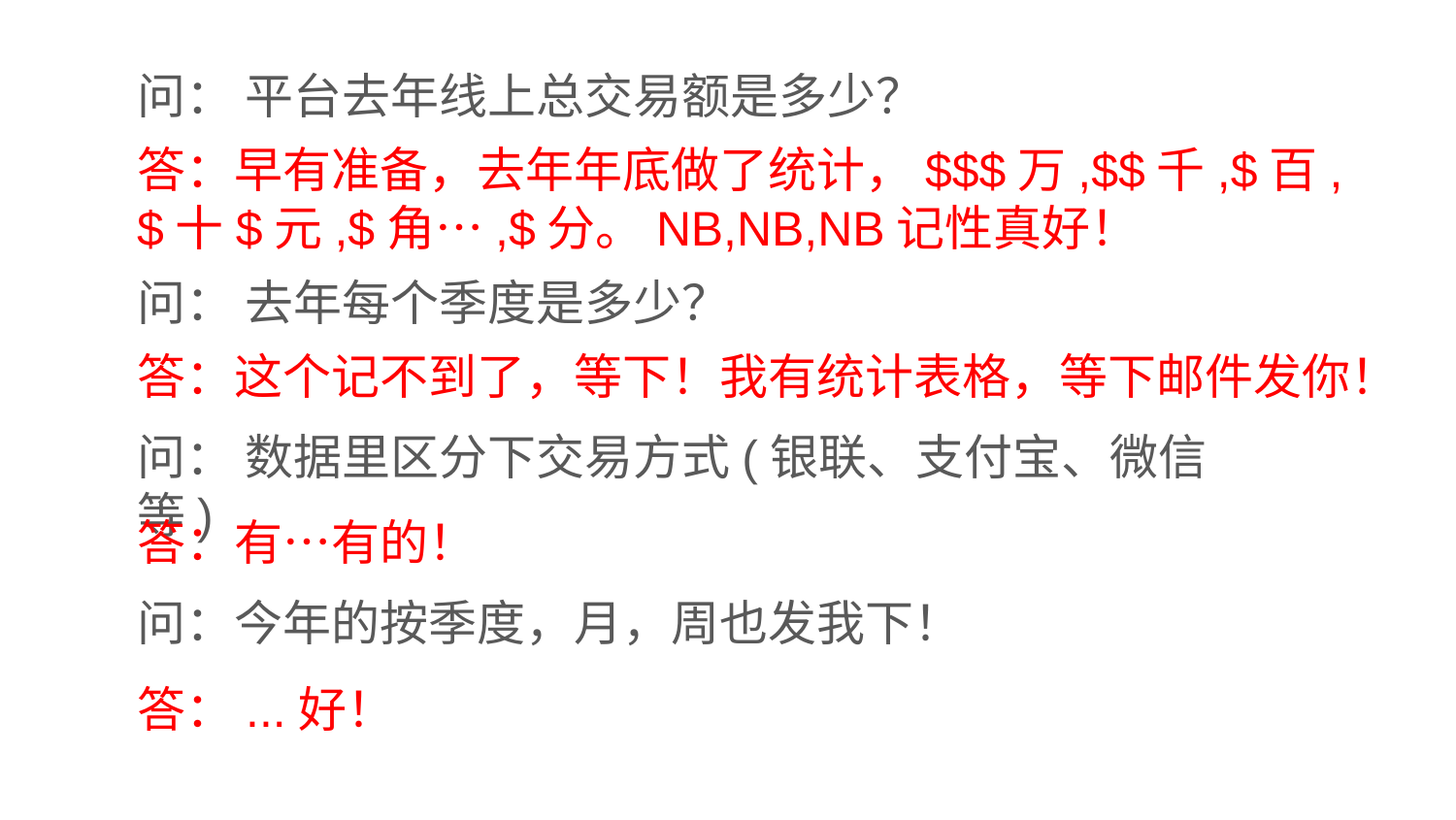

03
问： 平台去年线上总交易额是多少？
答：早有准备，去年年底做了统计，$$$万,$$千,$百,$十$元,$角…,$分。NB,NB,NB记性真好！

问： 去年每个季度是多少？

答：这个记不到了，等下！我有统计表格，等下邮件发你！
问： 数据里区分下交易方式(银联、支付宝、微信等)
答：有…有的！
问：今年的按季度，月，周也发我下！
答：...好！